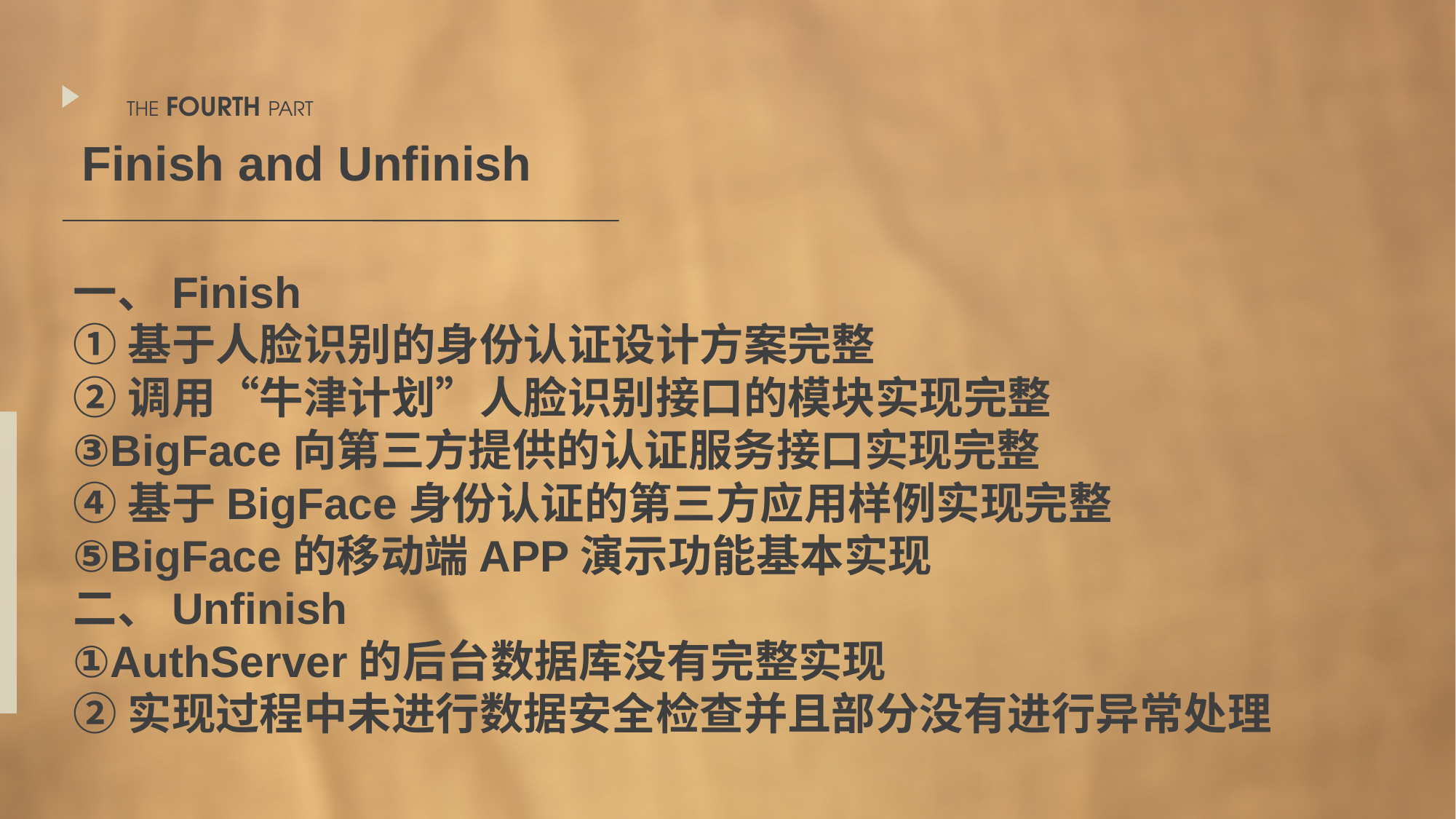

THE FOURTH PART

Finish and Unfinish

一、Finish
①基于人脸识别的身份认证设计方案完整
②调用“牛津计划”人脸识别接口的模块实现完整
③BigFace向第三方提供的认证服务接口实现完整
④基于BigFace身份认证的第三方应用样例实现完整
⑤BigFace的移动端APP演示功能基本实现
二、Unfinish
①AuthServer的后台数据库没有完整实现
②实现过程中未进行数据安全检查并且部分没有进行异常处理